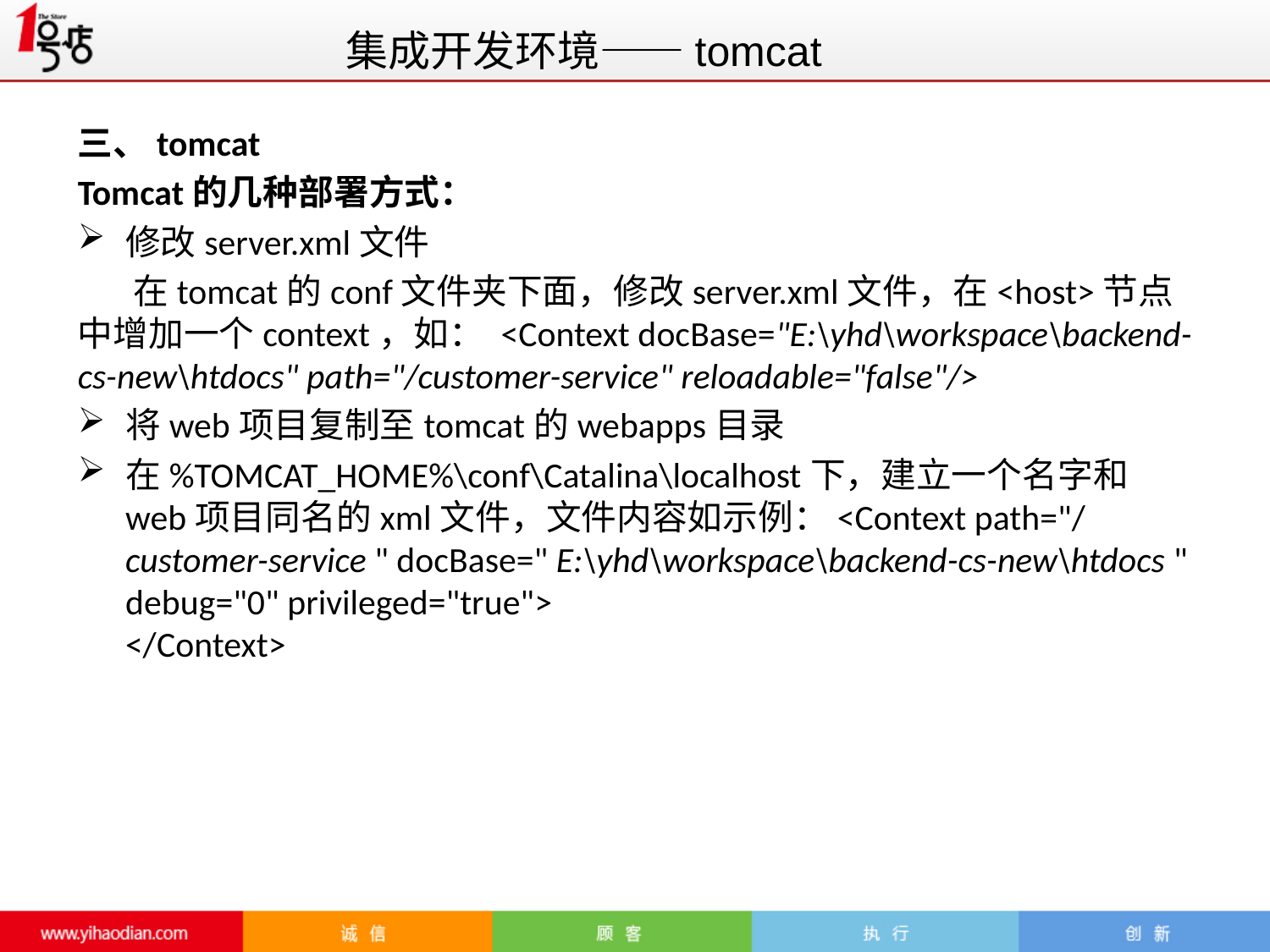

# 集成开发环境——tomcat
三、tomcat
Tomcat的几种部署方式：
修改server.xml文件
      在tomcat的conf文件夹下面，修改server.xml文件，在<host>节点中增加一个context，如： <Context docBase="E:\yhd\workspace\backend-cs-new\htdocs" path="/customer-service" reloadable="false"/>
将web项目复制至tomcat的webapps目录
在%TOMCAT_HOME%\conf\Catalina\localhost下，建立一个名字和web项目同名的xml文件，文件内容如示例：<Context path="/ customer-service " docBase=" E:\yhd\workspace\backend-cs-new\htdocs " debug="0" privileged="true"> 
</Context>